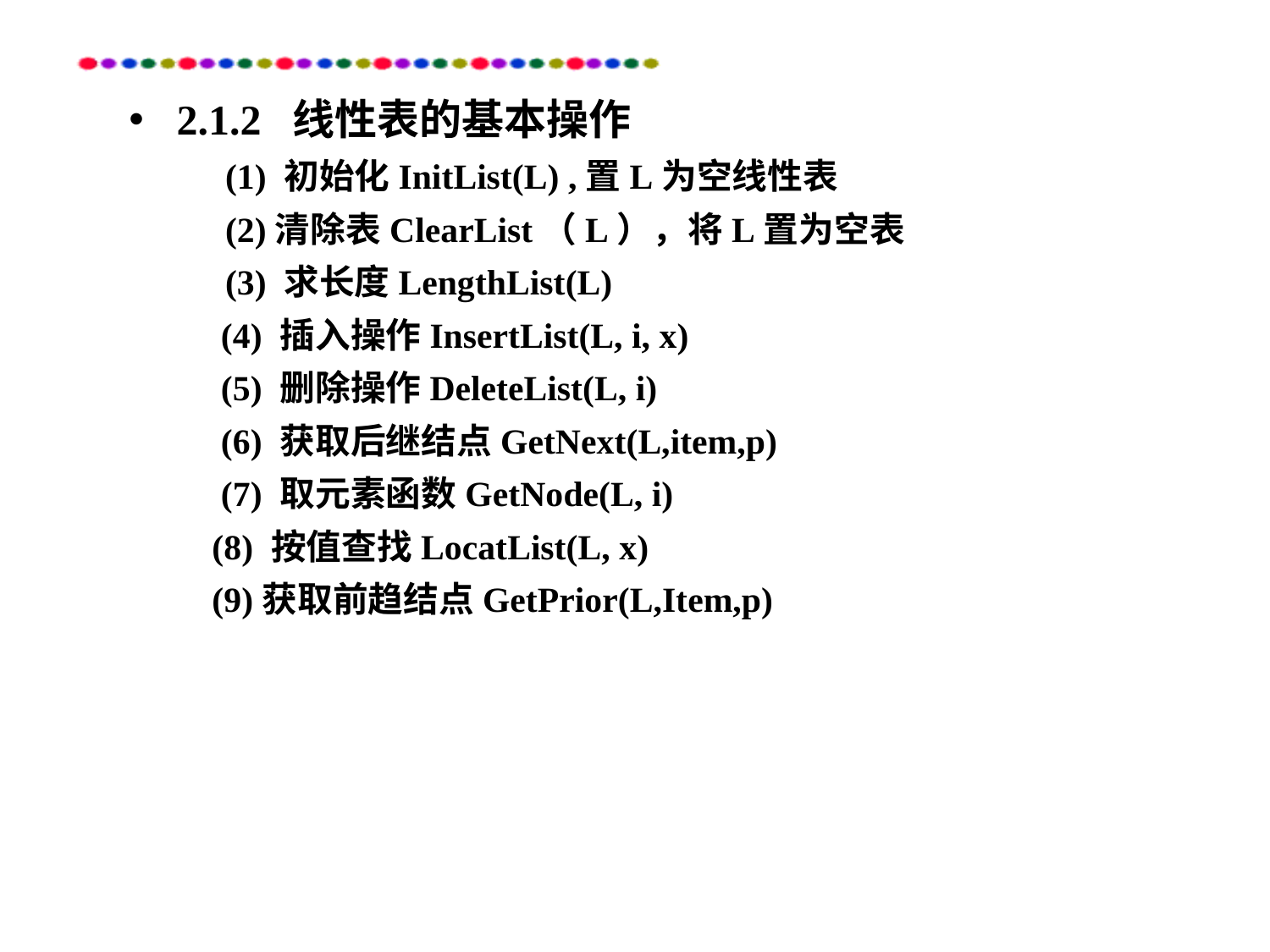

2.1.2  线性表的基本操作
     (1) 初始化InitList(L) ,置L为空线性表
     (2)清除表ClearList（L），将L置为空表
     (3) 求长度LengthList(L)
     (4) 插入操作InsertList(L, i, x)
     (5) 删除操作DeleteList(L, i)
     (6) 获取后继结点GetNext(L,item,p)
     (7) 取元素函数GetNode(L, i)
    (8) 按值查找LocatList(L, x)
    (9)获取前趋结点GetPrior(L,Item,p)